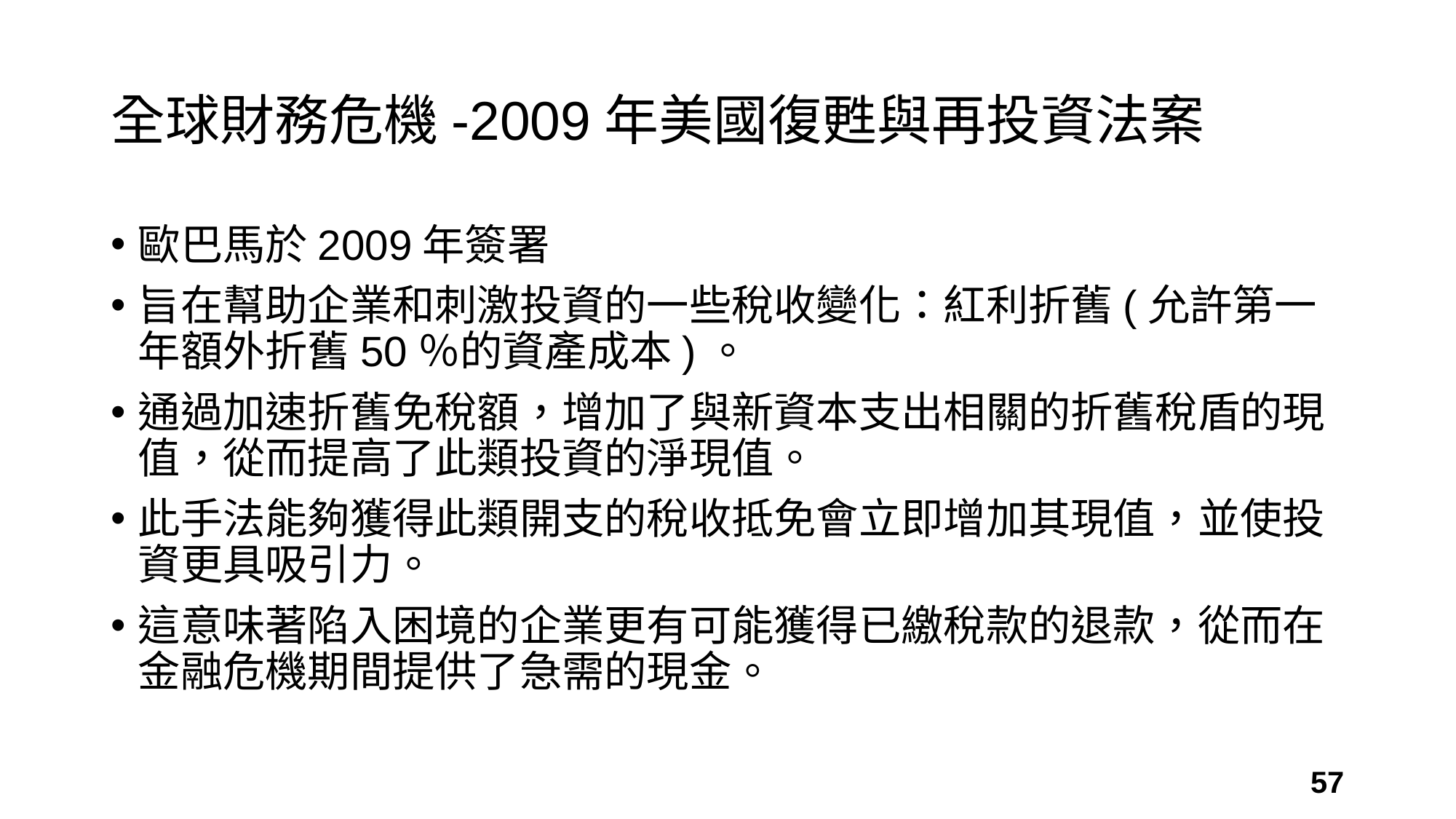

# 全球財務危機-2009年美國復甦與再投資法案
歐巴馬於2009年簽署
旨在幫助企業和刺激投資的一些稅收變化：紅利折舊(允許第一年額外折舊50％的資產成本)。
通過加速折舊免稅額，增加了與新資本支出相關的折舊稅盾的現值，從而提高了此類投資的淨現值。
此手法能夠獲得此類開支的稅收抵免會立即增加其現值，並使投資更具吸引力。
這意味著陷入困境的企業更有可能獲得已繳稅款的退款，從而在金融危機期間提供了急需的現金。

57